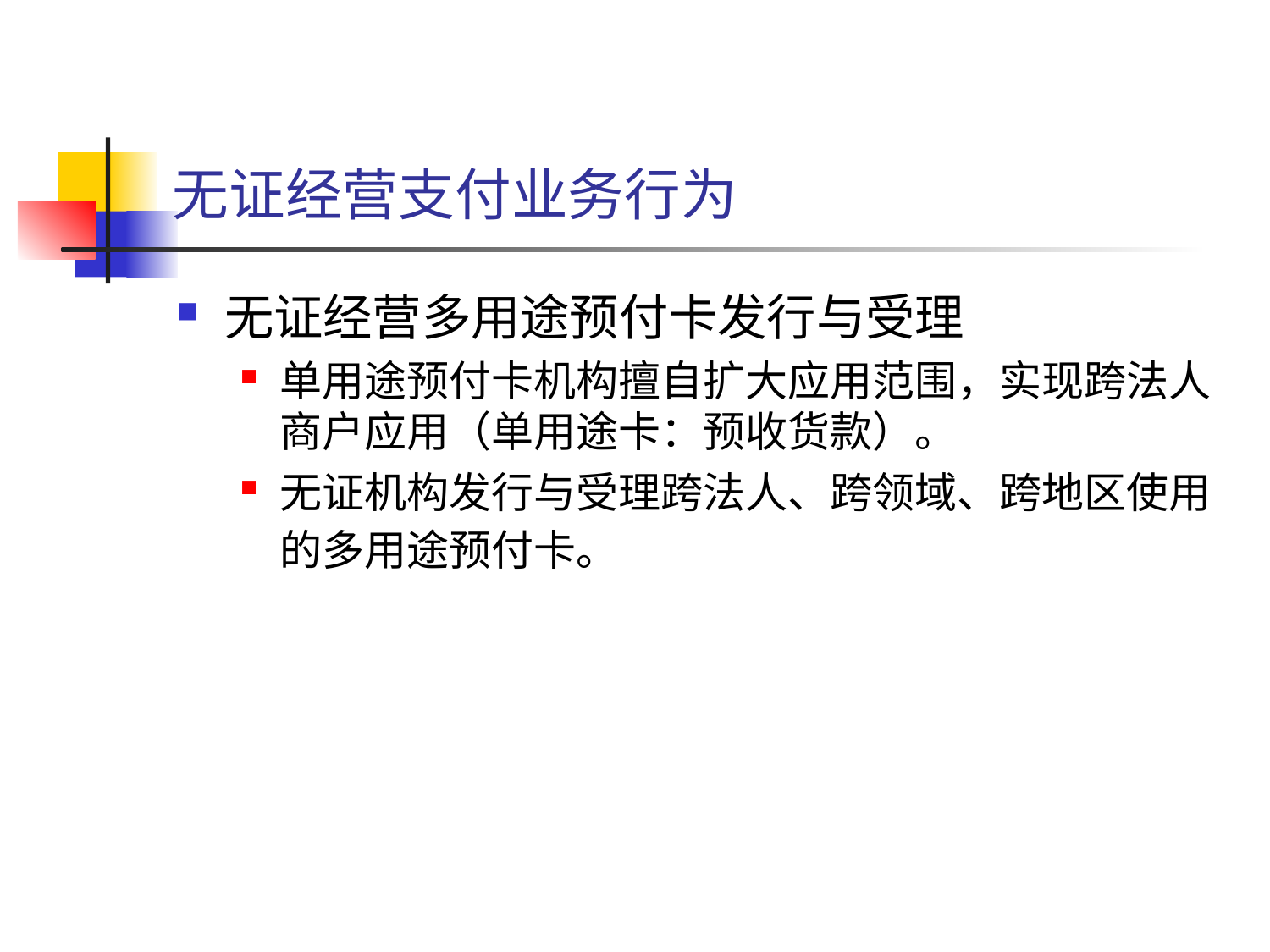

# 无证经营支付业务行为
无证经营多用途预付卡发行与受理
单用途预付卡机构擅自扩大应用范围，实现跨法人商户应用（单用途卡：预收货款）。
无证机构发行与受理跨法人、跨领域、跨地区使用的多用途预付卡。